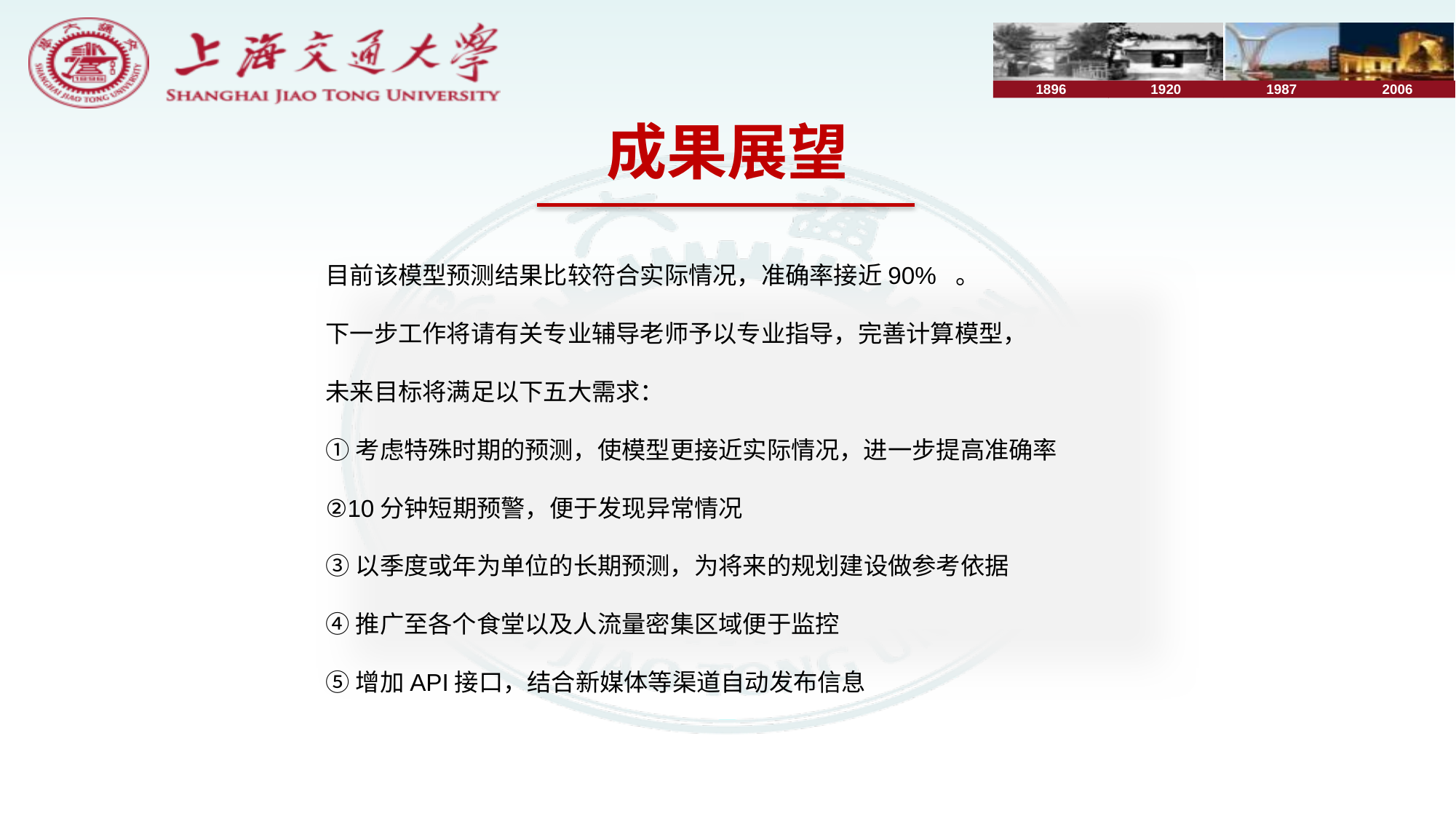

成果展望
目前该模型预测结果比较符合实际情况，准确率接近90%  。

下一步工作将请有关专业辅导老师予以专业指导，完善计算模型，

未来目标将满足以下五大需求：

①考虑特殊时期的预测，使模型更接近实际情况，进一步提高准确率

②10分钟短期预警，便于发现异常情况

③以季度或年为单位的长期预测，为将来的规划建设做参考依据

④推广至各个食堂以及人流量密集区域便于监控

⑤增加API接口，结合新媒体等渠道自动发布信息